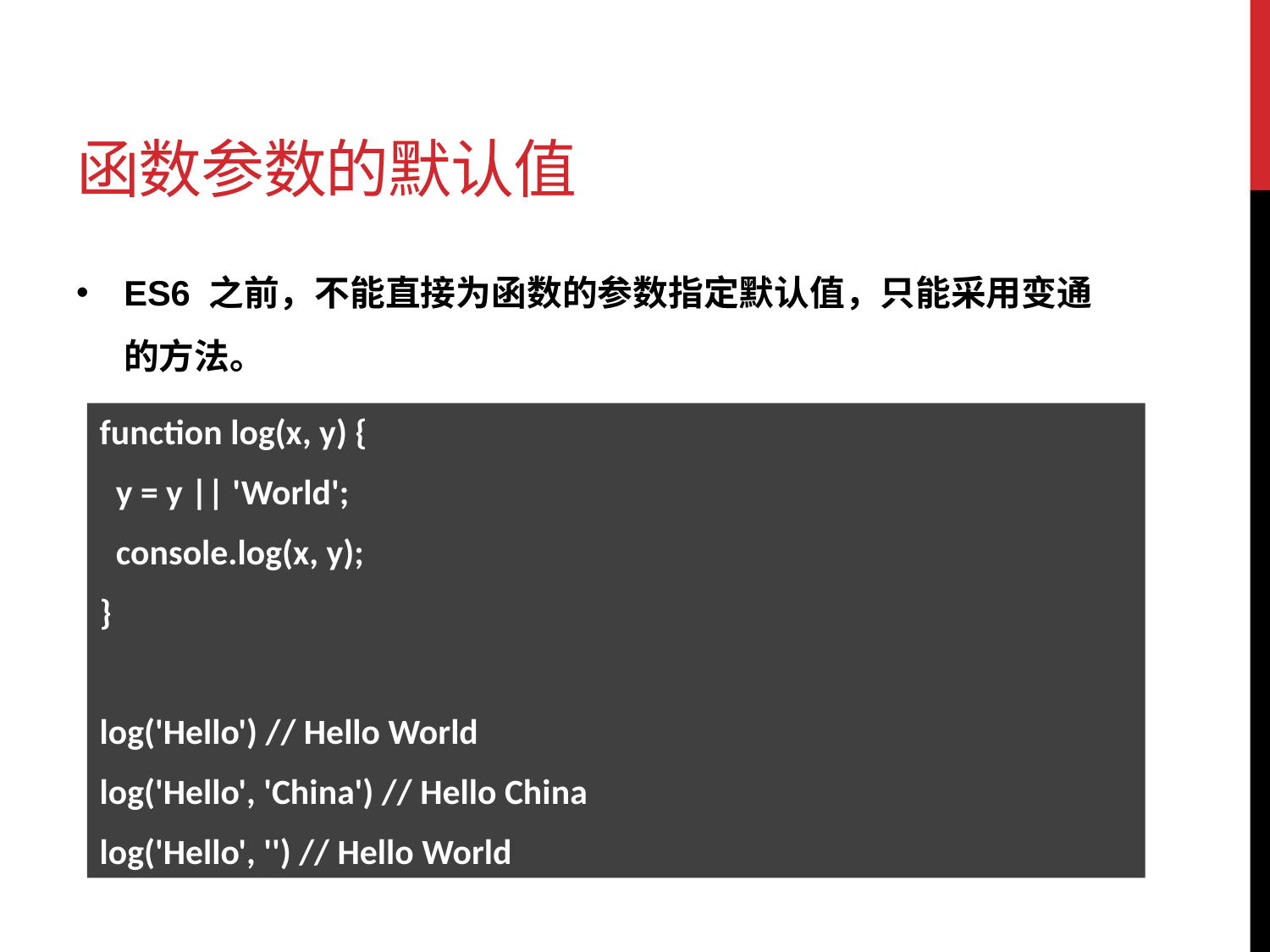

# 函数参数的默认值
ES6 之前，不能直接为函数的参数指定默认值，只能采用变通的方法。

function log(x, y) {
  y = y || 'World';
  console.log(x, y);
}

log('Hello') // Hello World
log('Hello', 'China') // Hello China
log('Hello', '') // Hello World